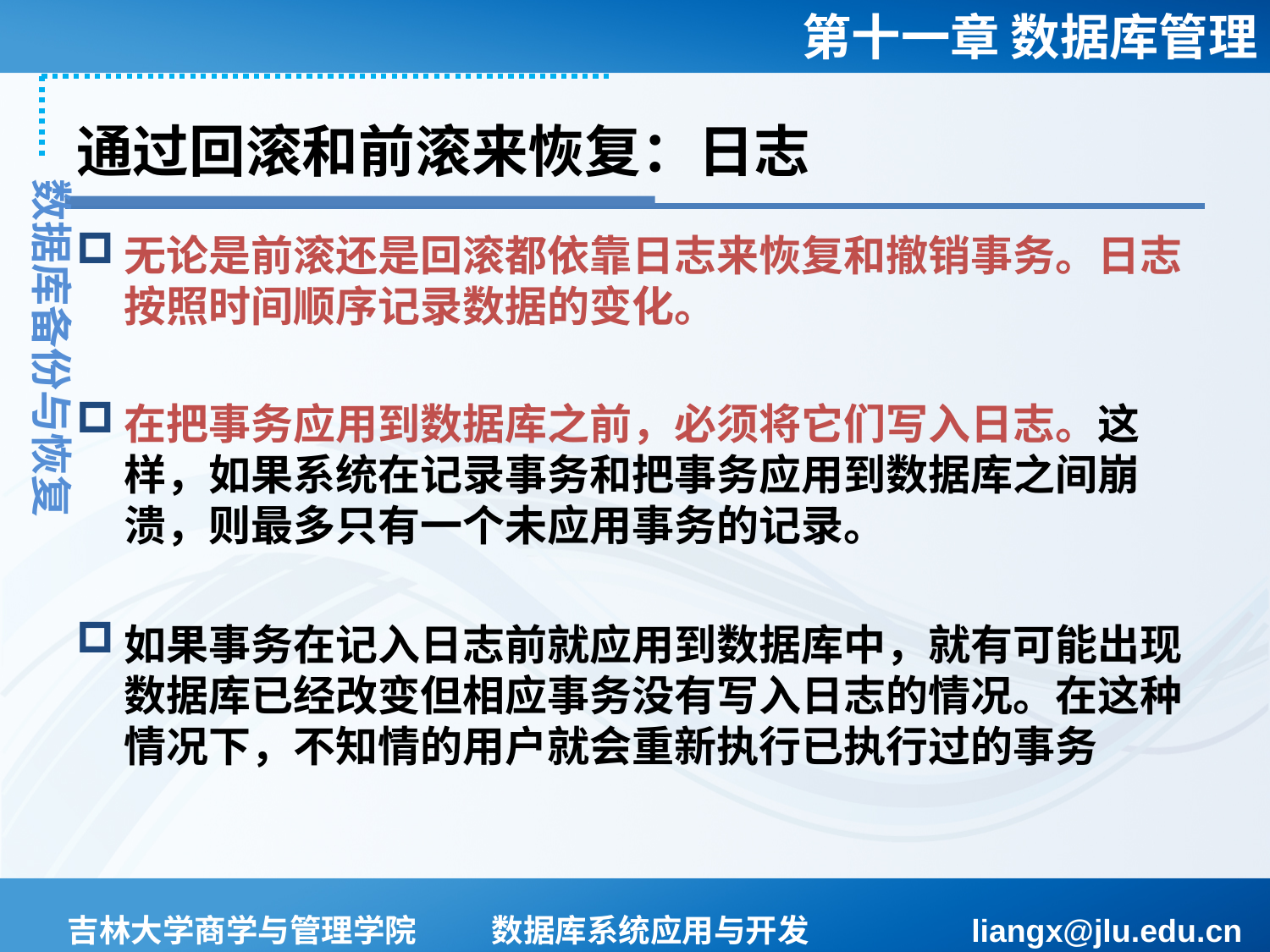

# 通过回滚和前滚来恢复：日志
数据库备份与恢复
无论是前滚还是回滚都依靠日志来恢复和撤销事务。日志按照时间顺序记录数据的变化。

在把事务应用到数据库之前，必须将它们写入日志。这样，如果系统在记录事务和把事务应用到数据库之间崩溃，则最多只有一个未应用事务的记录。

如果事务在记入日志前就应用到数据库中，就有可能出现数据库已经改变但相应事务没有写入日志的情况。在这种情况下，不知情的用户就会重新执行已执行过的事务